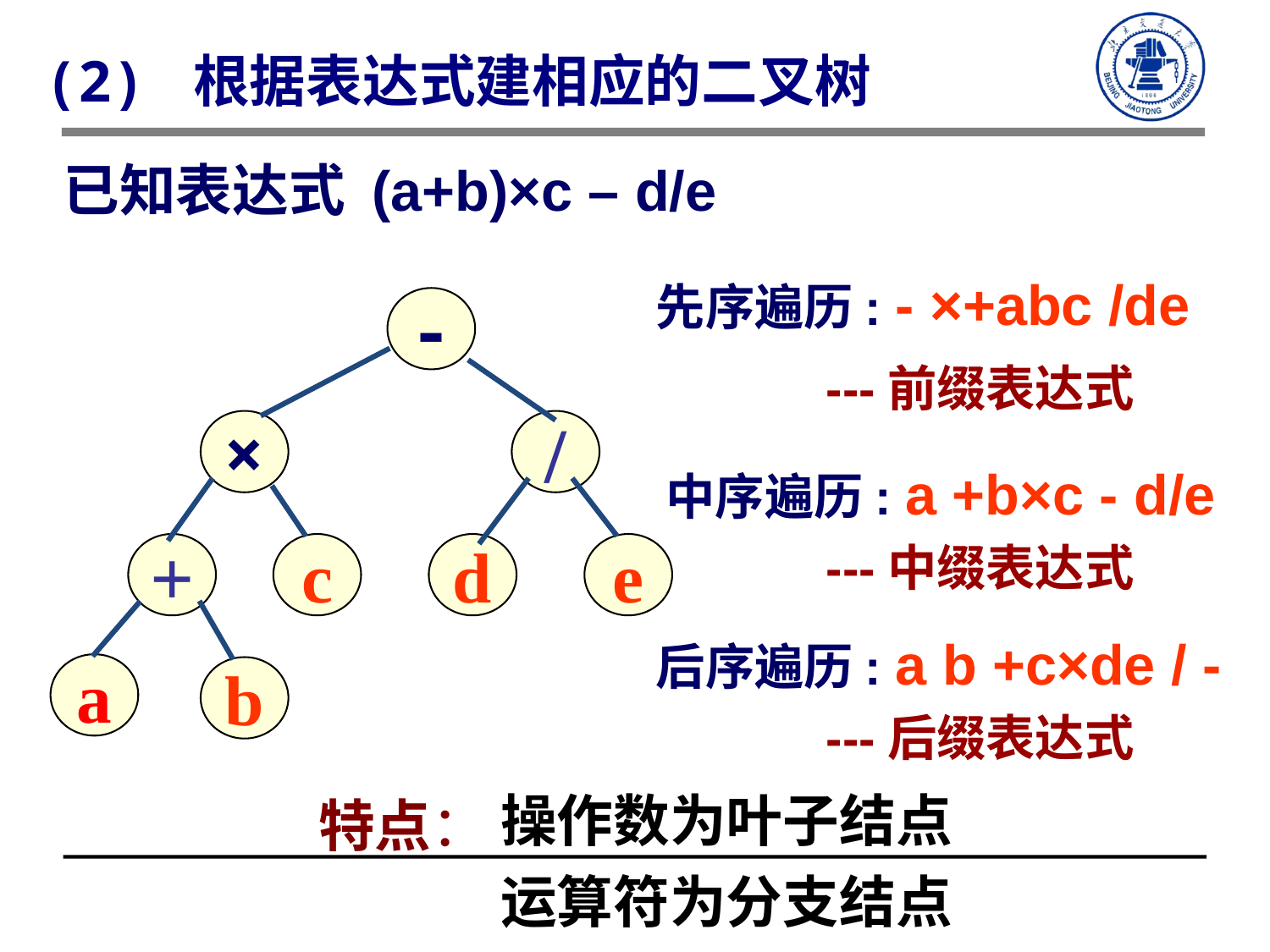

(2) 根据表达式建相应的二叉树
已知表达式 (a+b)×c – d/e
先序遍历: - ×+abc /de
-

×
/

+
c
d
e

a
b
---前缀表达式
中序遍历: a +b×c - d/e
---中缀表达式
后序遍历: a b +c×de / -
---后缀表达式
操作数为叶子结点
运算符为分支结点
特点：